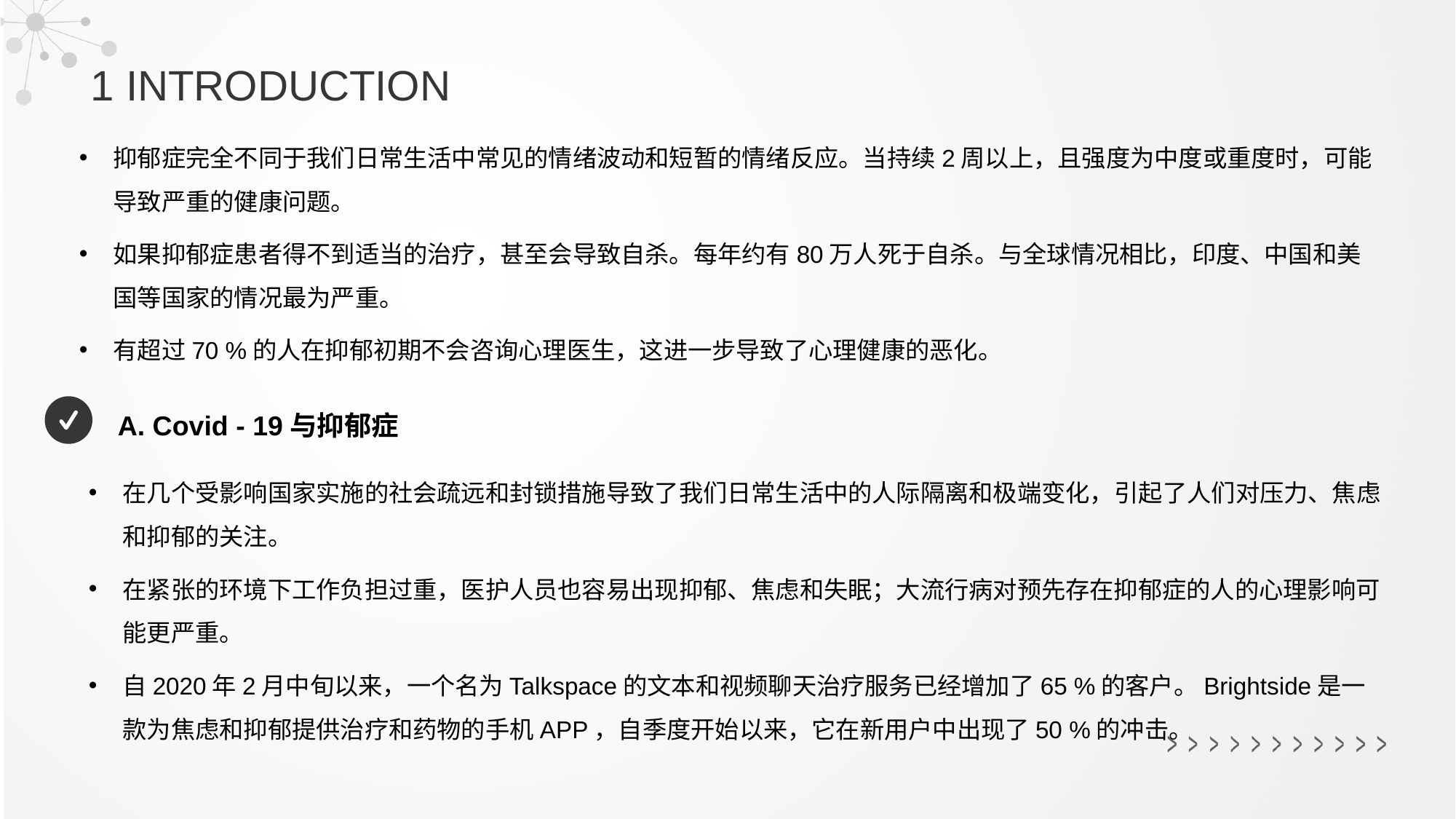

1 INTRODUCTION
抑郁症完全不同于我们日常生活中常见的情绪波动和短暂的情绪反应。当持续2周以上，且强度为中度或重度时，可能导致严重的健康问题。
如果抑郁症患者得不到适当的治疗，甚至会导致自杀。每年约有80万人死于自杀。与全球情况相比，印度、中国和美国等国家的情况最为严重。
有超过70 %的人在抑郁初期不会咨询心理医生，这进一步导致了心理健康的恶化。
A. Covid - 19与抑郁症

在几个受影响国家实施的社会疏远和封锁措施导致了我们日常生活中的人际隔离和极端变化，引起了人们对压力、焦虑和抑郁的关注。
在紧张的环境下工作负担过重，医护人员也容易出现抑郁、焦虑和失眠；大流行病对预先存在抑郁症的人的心理影响可能更严重。
自2020年2月中旬以来，一个名为Talkspace的文本和视频聊天治疗服务已经增加了65 %的客户。Brightside是一款为焦虑和抑郁提供治疗和药物的手机APP，自季度开始以来，它在新用户中出现了50 %的冲击。